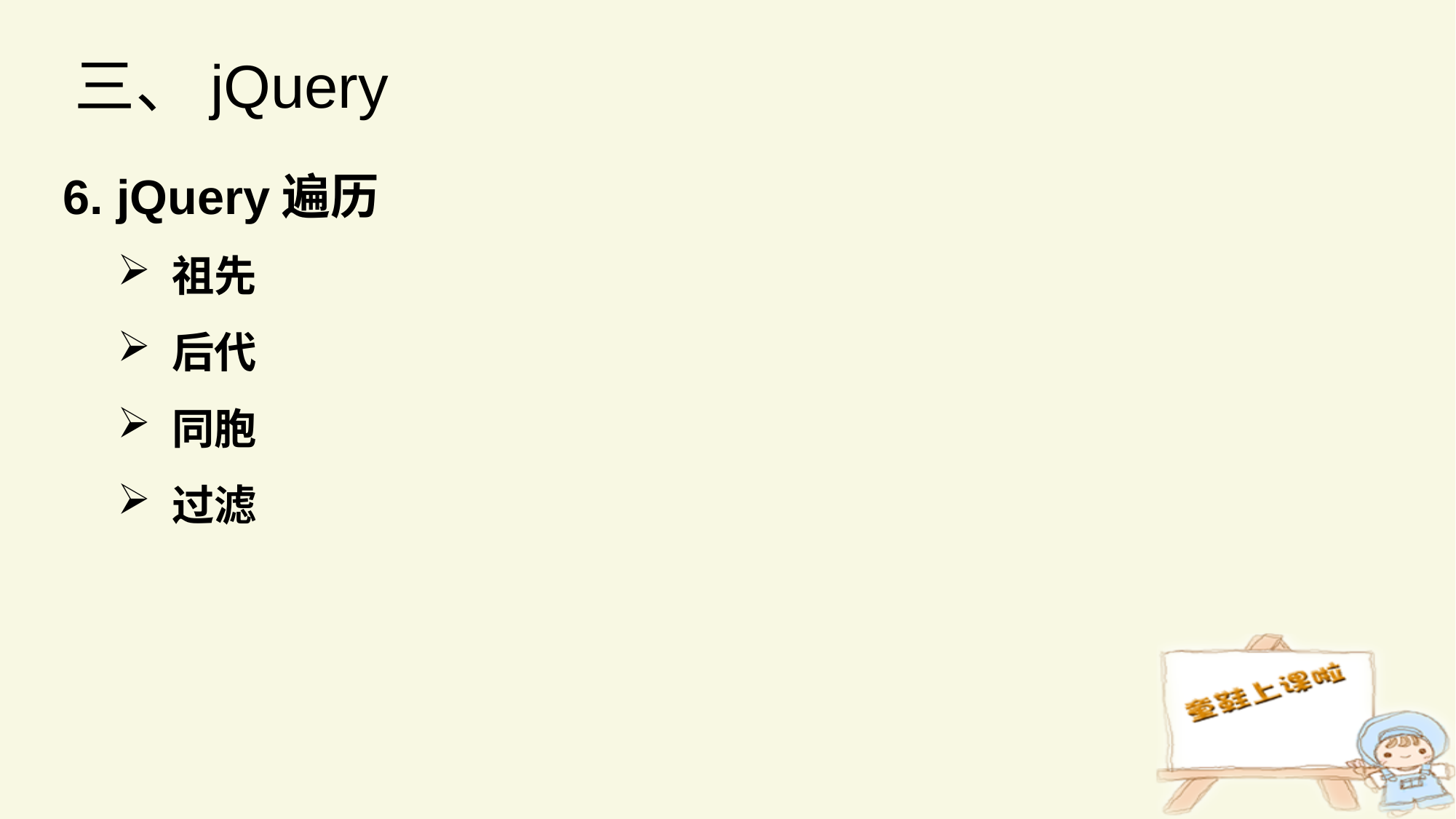

三、jQuery
6. jQuery遍历
祖先
后代
同胞
过滤